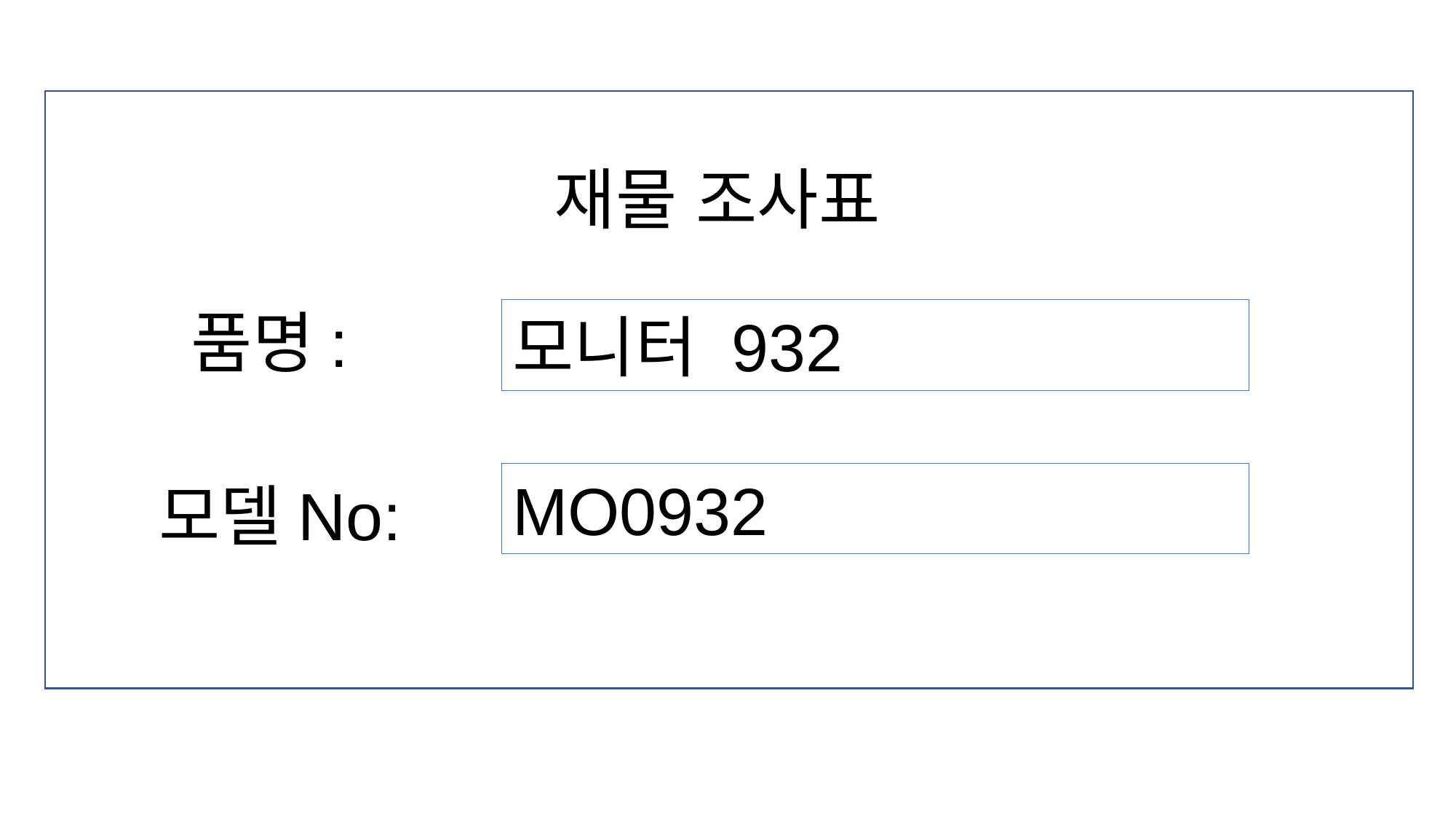

재물 조사표
품명:
모니터 932
MO0932
모델No: